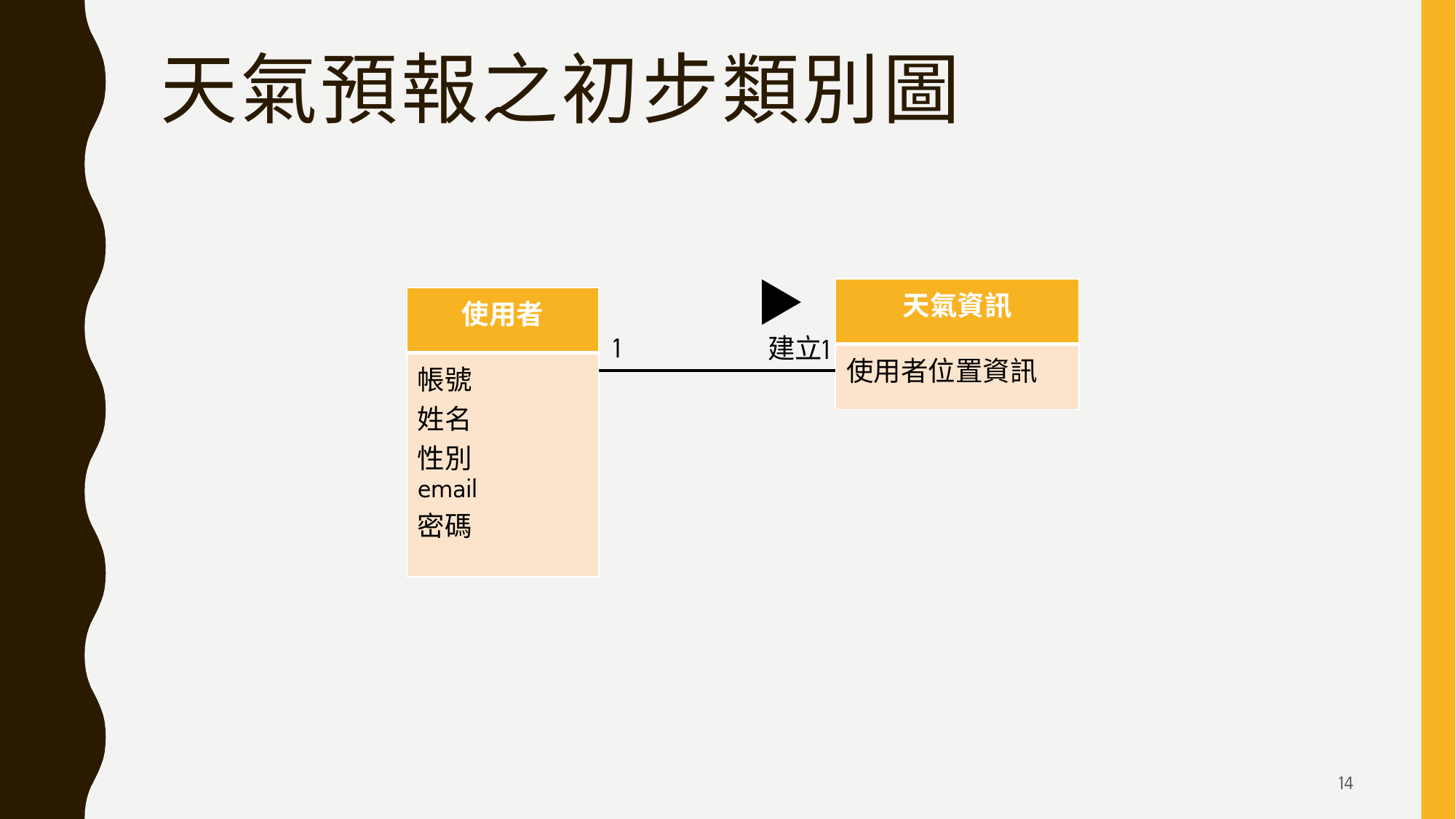

# 天氣預報之初步類別圖
| 天氣資訊 |
| --- |
| 使用者位置資訊 |

| 使用者 |
| --- |
| 帳號 姓名 性別 email 密碼 |
1
建立
1
14